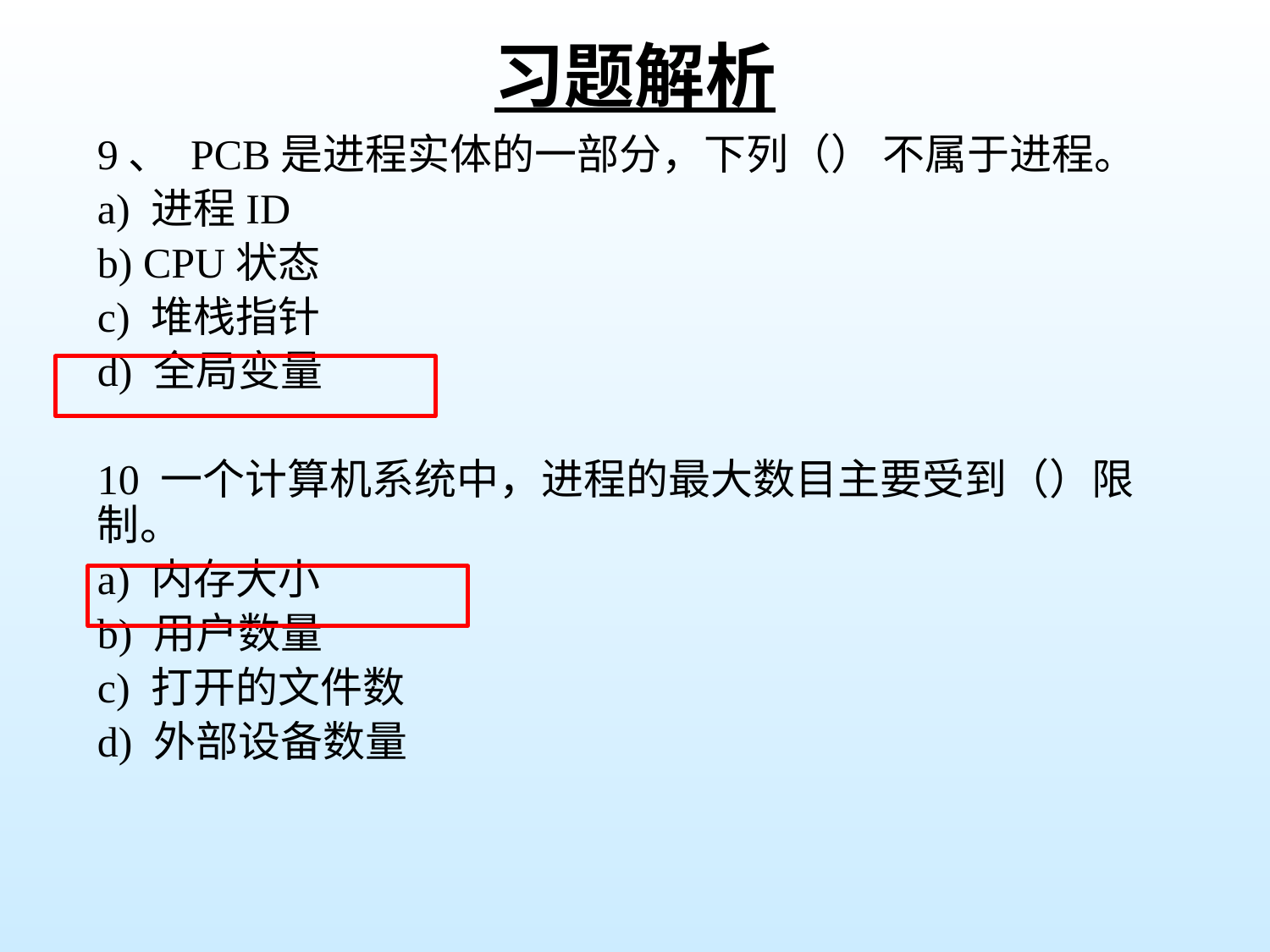

# 习题解析
9、 PCB是进程实体的一部分，下列（） 不属于进程。
a) 进程ID
b) CPU状态
c) 堆栈指针
d) 全局变量

10 一个计算机系统中，进程的最大数目主要受到（）限制。
a) 内存大小
b) 用户数量
c) 打开的文件数
d) 外部设备数量